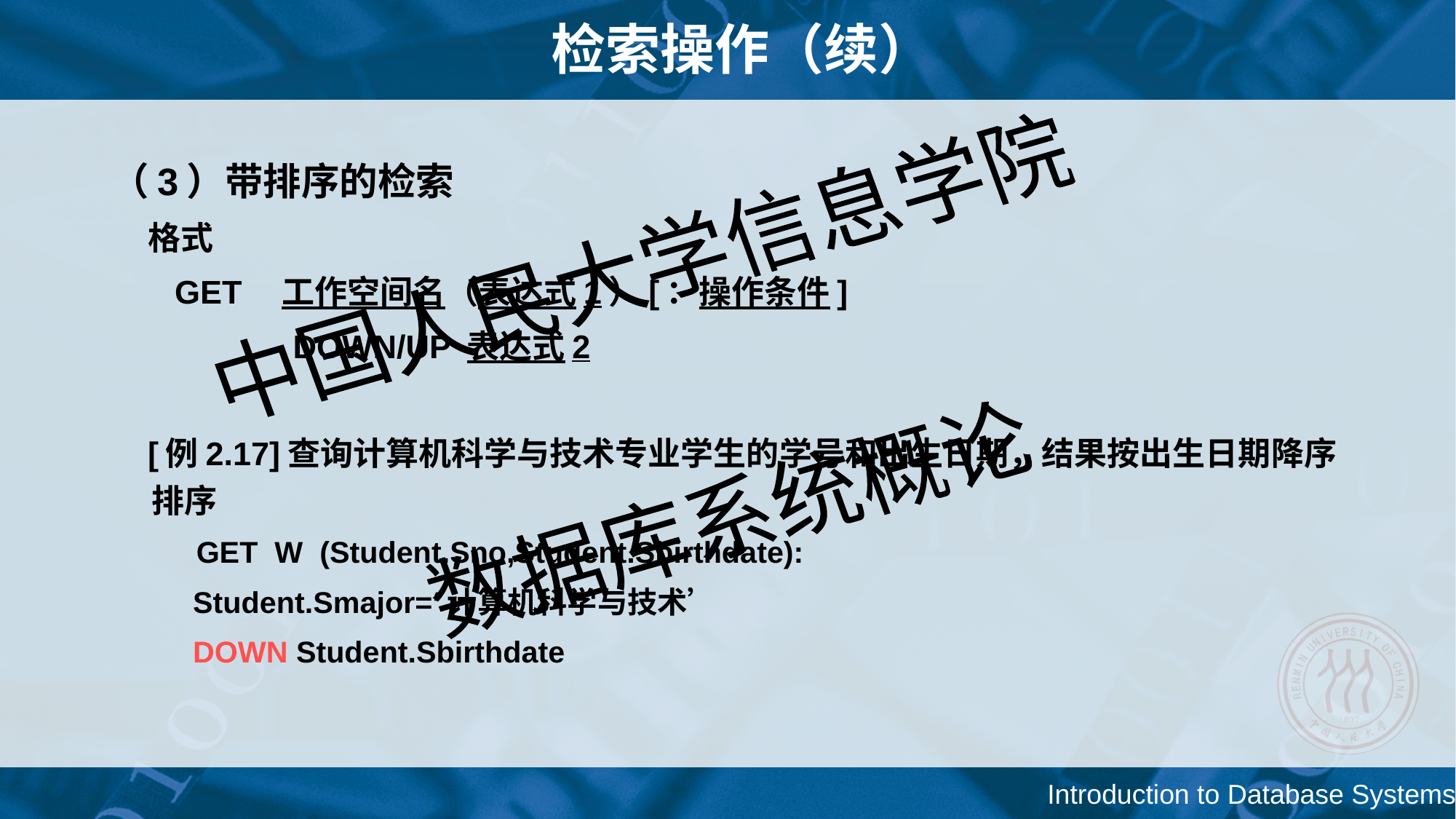

# 检索操作（续）
（3）带排序的检索
    格式
 GET　工作空间名（表达式1）[：操作条件]
              DOWN/UP 表达式2

    [例2.17]查询计算机科学与技术专业学生的学号和出生日期，结果按出生日期降序排序
    GET  W  (Student.Sno,Student.Sbirthdate):
			Student.Smajor=‘计算机科学与技术’
			DOWN Student.Sbirthdate